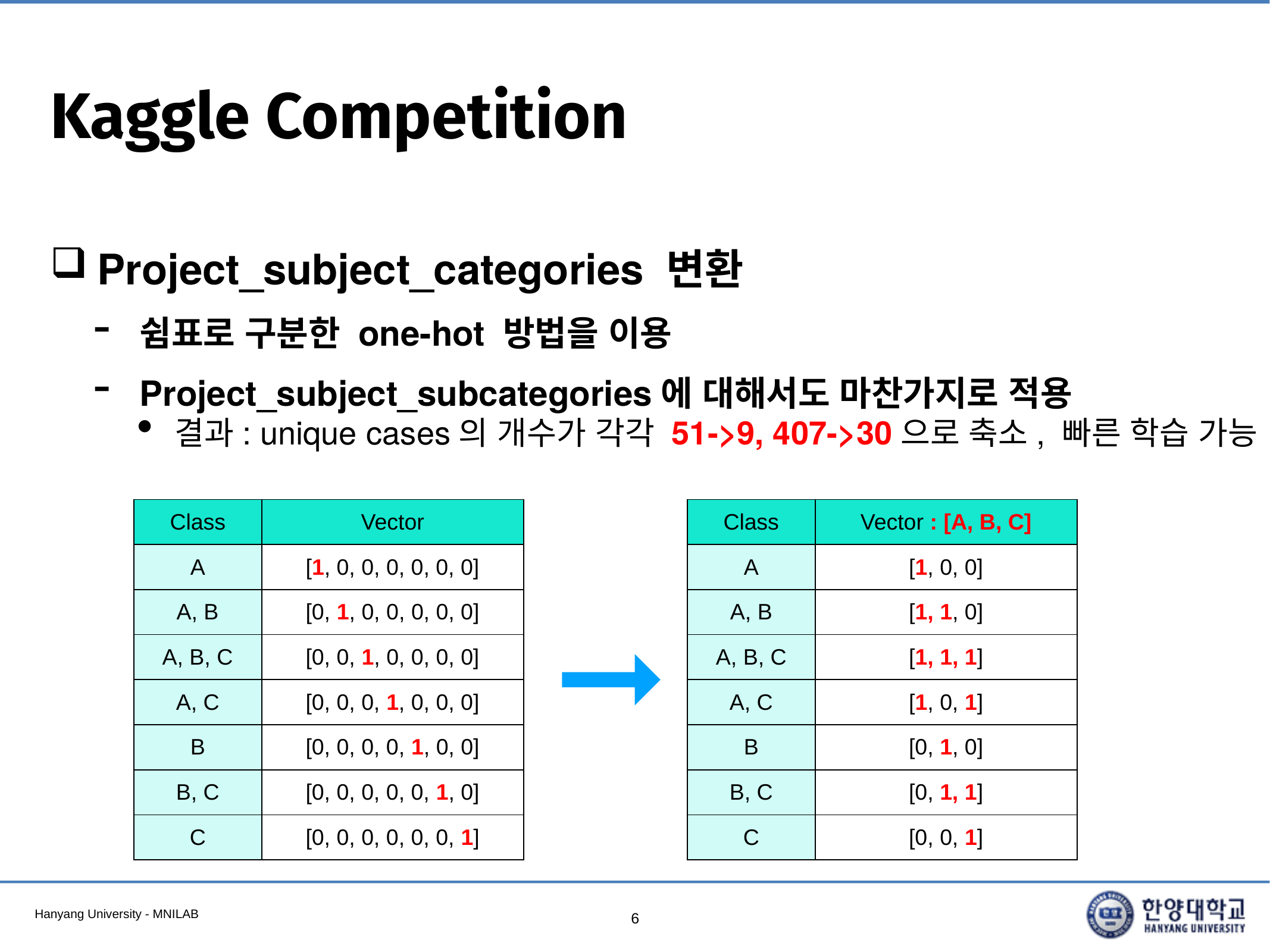

# Kaggle Competition
Project_subject_categories 변환
쉼표로 구분한 one-hot 방법을 이용
Project_subject_subcategories에 대해서도 마찬가지로 적용
결과: unique cases의 개수가 각각 51->9, 407->30으로 축소, 빠른 학습 가능
| Class | Vector |
| --- | --- |
| A | [1, 0, 0, 0, 0, 0, 0] |
| A, B | [0, 1, 0, 0, 0, 0, 0] |
| A, B, C | [0, 0, 1, 0, 0, 0, 0] |
| A, C | [0, 0, 0, 1, 0, 0, 0] |
| B | [0, 0, 0, 0, 1, 0, 0] |
| B, C | [0, 0, 0, 0, 0, 1, 0] |
| C | [0, 0, 0, 0, 0, 0, 1] |
| Class | Vector : [A, B, C] |
| --- | --- |
| A | [1, 0, 0] |
| A, B | [1, 1, 0] |
| A, B, C | [1, 1, 1] |
| A, C | [1, 0, 1] |
| B | [0, 1, 0] |
| B, C | [0, 1, 1] |
| C | [0, 0, 1] |

6